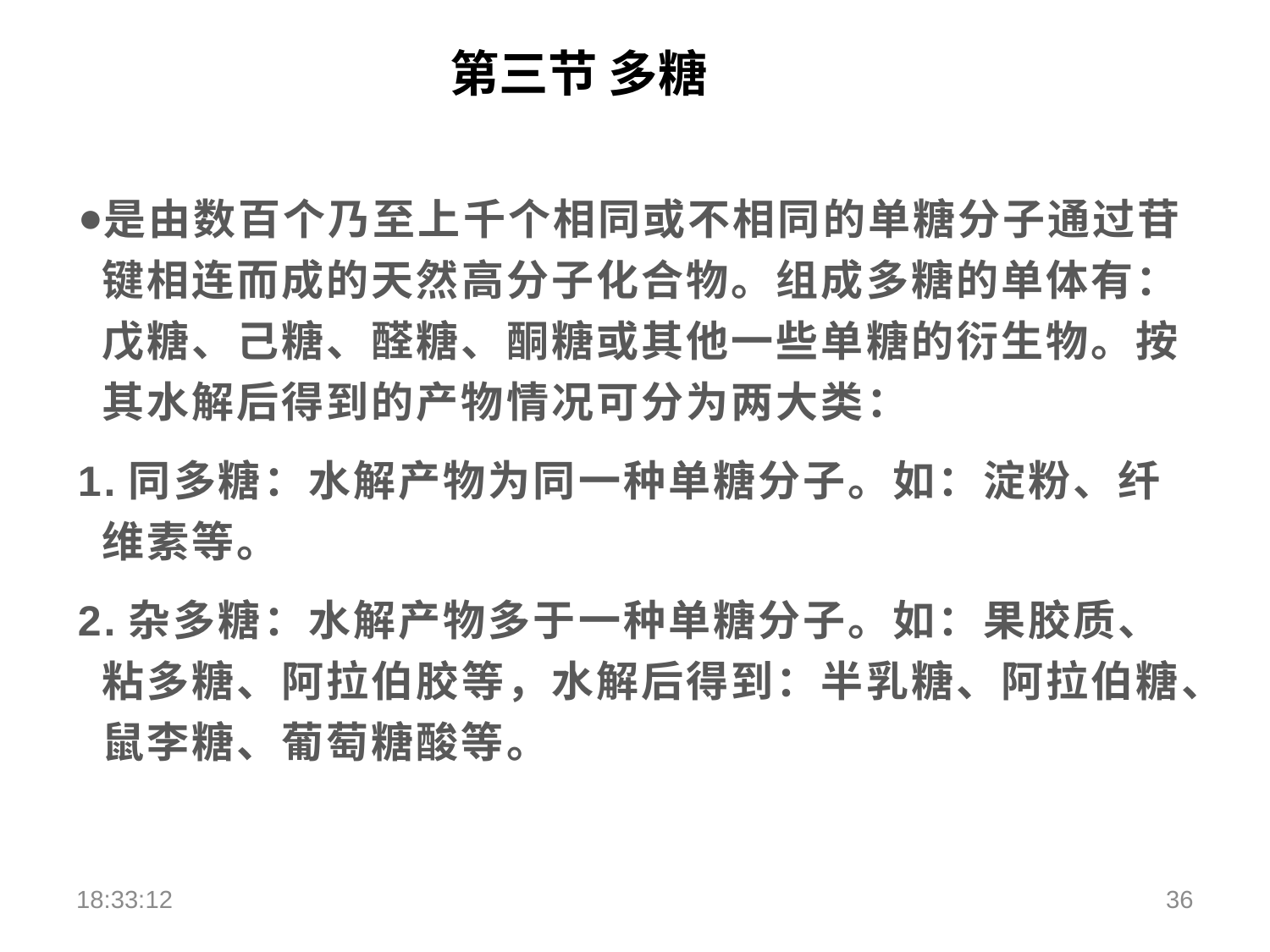

第三节 多糖
是由数百个乃至上千个相同或不相同的单糖分子通过苷键相连而成的天然高分子化合物。组成多糖的单体有：戊糖、己糖、醛糖、酮糖或其他一些单糖的衍生物。按其水解后得到的产物情况可分为两大类：
1.同多糖：水解产物为同一种单糖分子。如：淀粉、纤维素等。
2.杂多糖：水解产物多于一种单糖分子。如：果胶质、粘多糖、阿拉伯胶等，水解后得到：半乳糖、阿拉伯糖、鼠李糖、葡萄糖酸等。
18:33:12
36